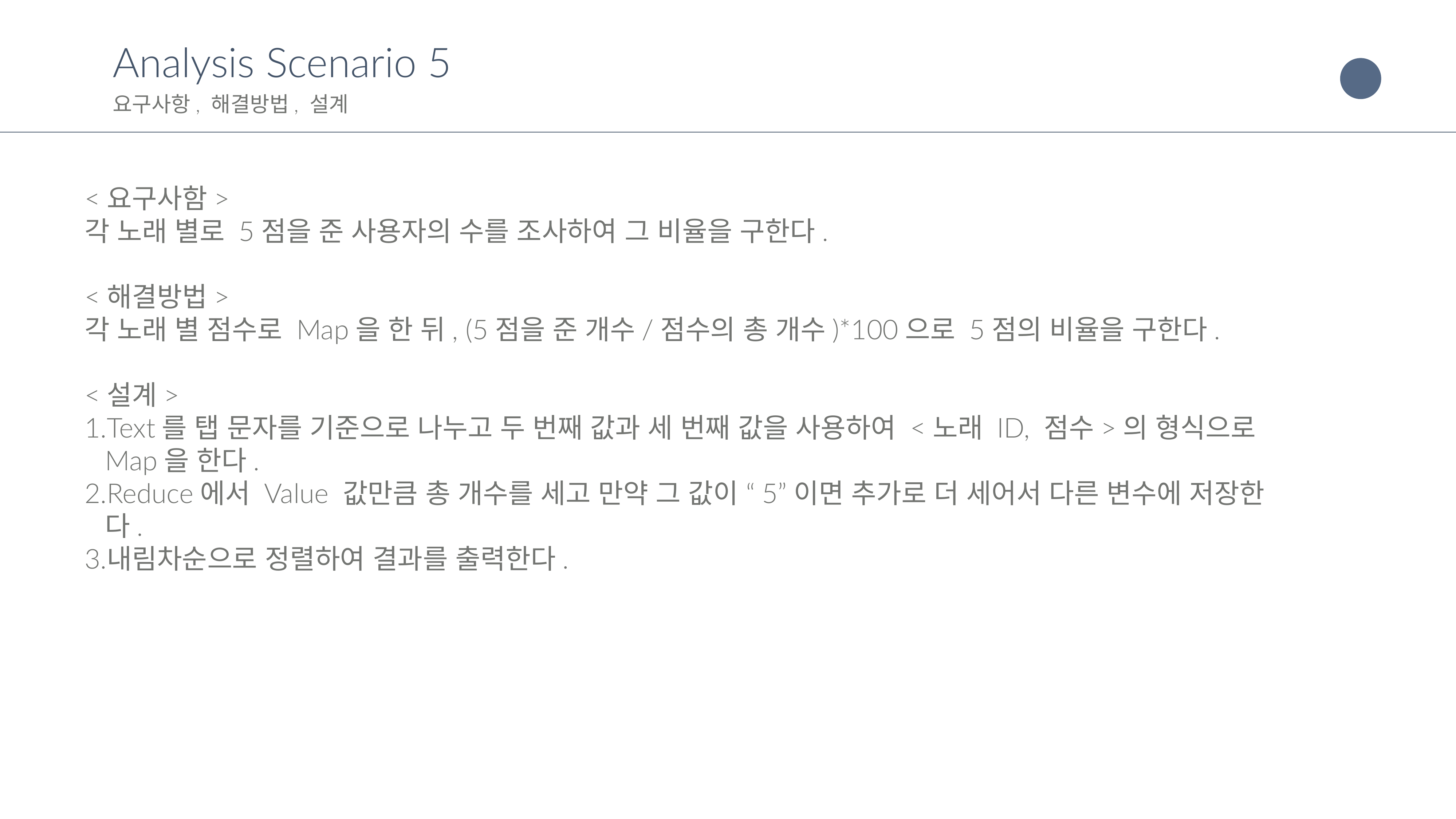

Analysis Scenario 5
요구사항, 해결방법, 설계
38
<요구사함>
각 노래 별로 5점을 준 사용자의 수를 조사하여 그 비율을 구한다.

<해결방법>
각 노래 별 점수로 Map을 한 뒤, (5점을 준 개수/점수의 총 개수)*100으로 5점의 비율을 구한다.

<설계>
Text를 탭 문자를 기준으로 나누고 두 번째 값과 세 번째 값을 사용하여 <노래 ID, 점수>의 형식으로 Map을 한다.
Reduce에서 Value 값만큼 총 개수를 세고 만약 그 값이 “5”이면 추가로 더 세어서 다른 변수에 저장한다.
내림차순으로 정렬하여 결과를 출력한다.